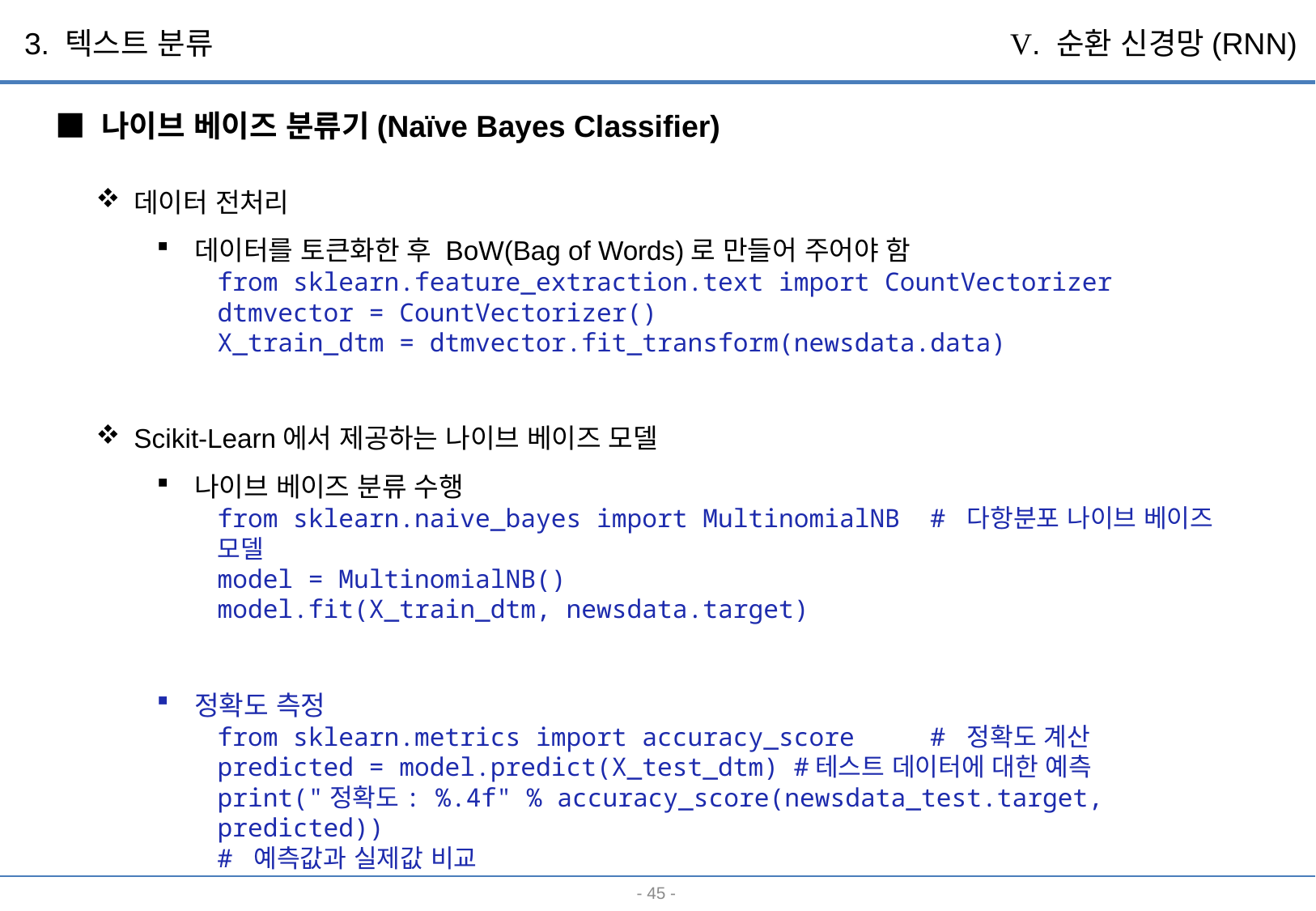

3. 텍스트 분류
V. 순환 신경망(RNN)
■ 나이브 베이즈 분류기(Naïve Bayes Classifier)
데이터 전처리
데이터를 토큰화한 후 BoW(Bag of Words)로 만들어 주어야 함
from sklearn.feature_extraction.text import CountVectorizer
dtmvector = CountVectorizer()
X_train_dtm = dtmvector.fit_transform(newsdata.data)

Scikit-Learn에서 제공하는 나이브 베이즈 모델
나이브 베이즈 분류 수행
from sklearn.naive_bayes import MultinomialNB  # 다항분포 나이브 베이즈 모델
model = MultinomialNB()
model.fit(X_train_dtm, newsdata.target)

정확도 측정
from sklearn.metrics import accuracy_score     # 정확도 계산
predicted = model.predict(X_test_dtm) #테스트 데이터에 대한 예측
print("정확도: %.4f" % accuracy_score(newsdata_test.target, predicted))
# 예측값과 실제값 비교
- 45 -